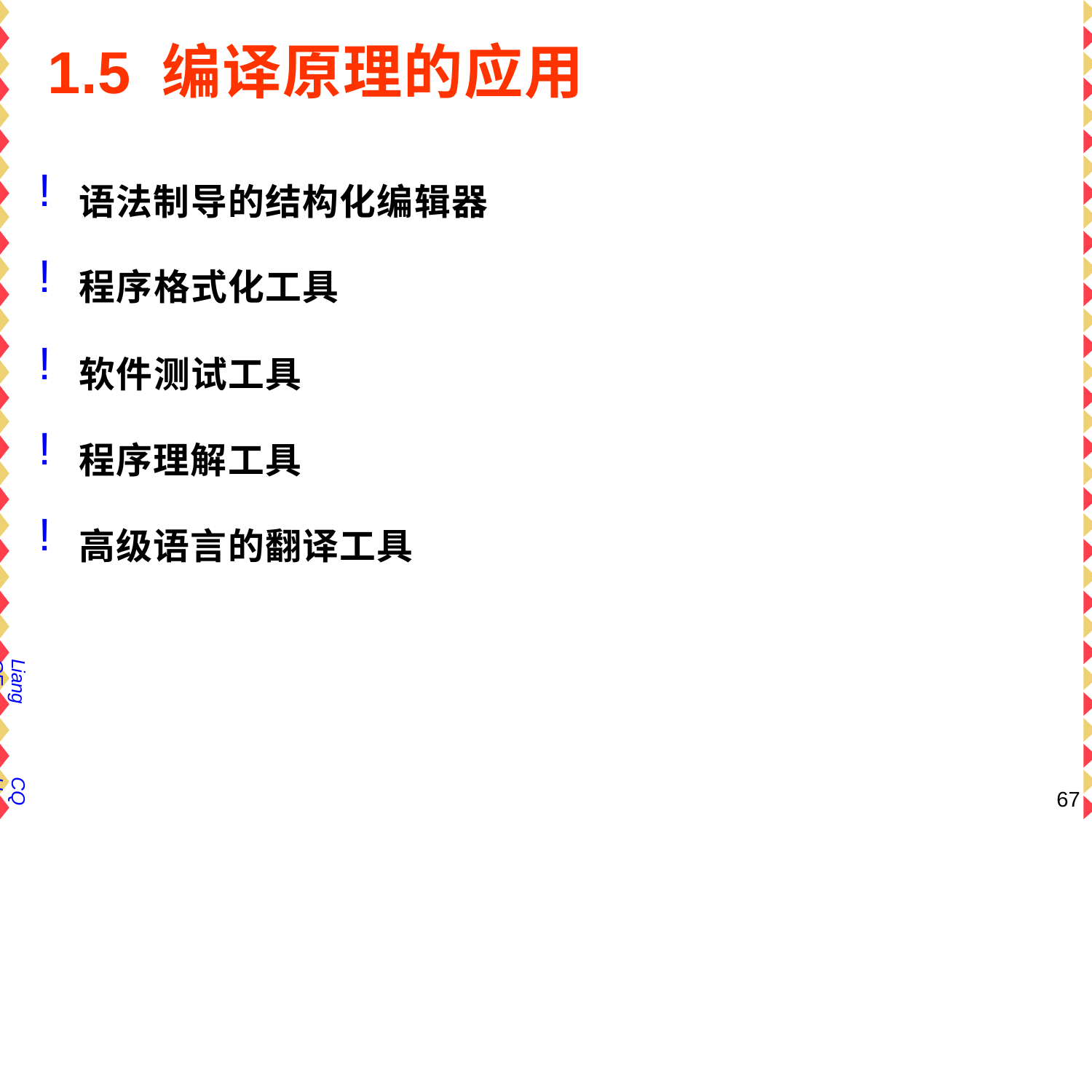

# 1.5 编译原理的应用
语法制导的结构化编辑器
程序格式化工具
软件测试工具
程序理解工具
高级语言的翻译工具
Liang GE
CQU
67